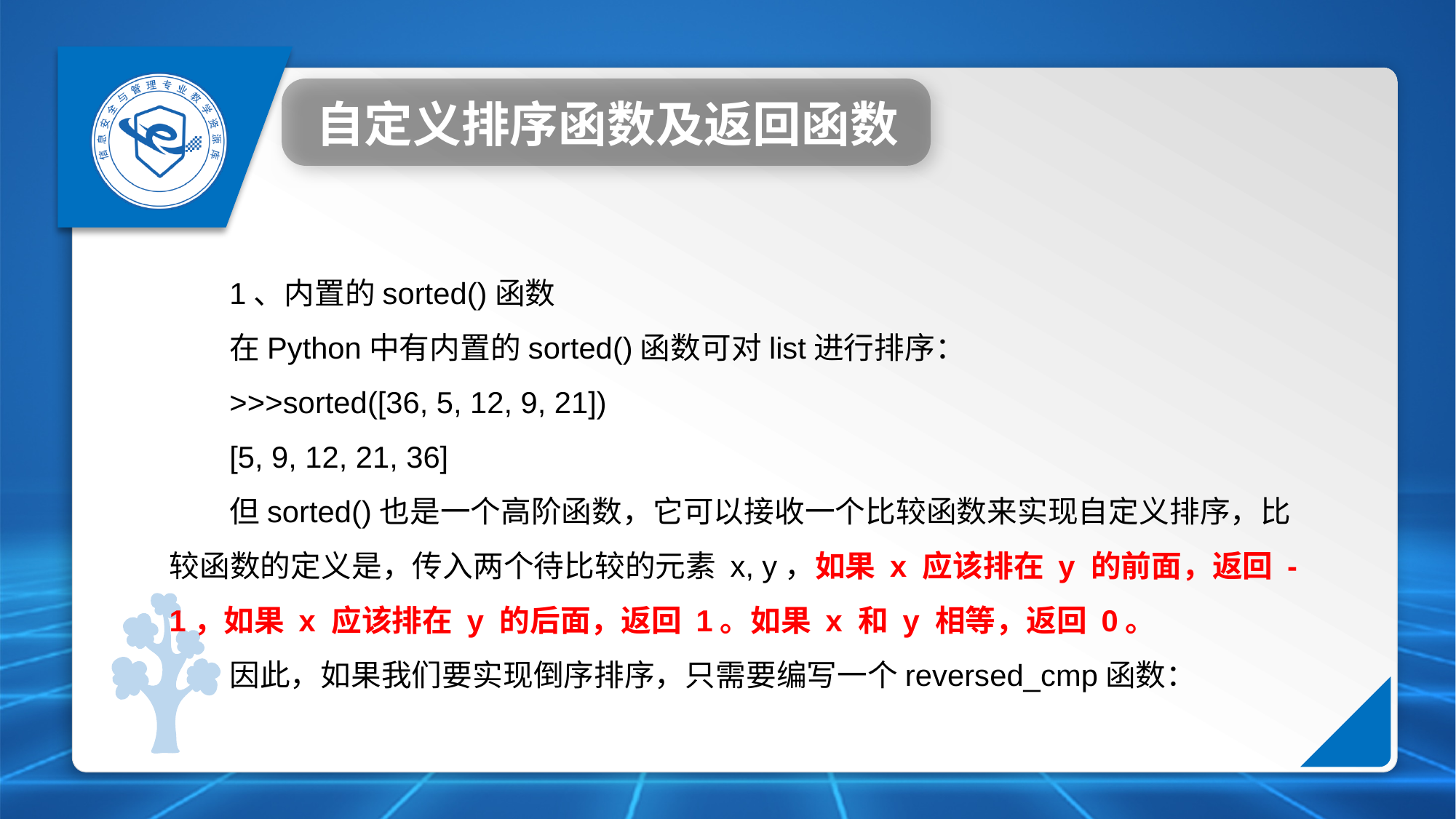

自定义排序函数及返回函数
1、内置的sorted()函数
在Python中有内置的sorted()函数可对list进行排序：
>>>sorted([36, 5, 12, 9, 21])
[5, 9, 12, 21, 36]
但sorted()也是一个高阶函数，它可以接收一个比较函数来实现自定义排序，比较函数的定义是，传入两个待比较的元素 x, y，如果 x 应该排在 y 的前面，返回 -1，如果 x 应该排在 y 的后面，返回 1。如果 x 和 y 相等，返回 0。
因此，如果我们要实现倒序排序，只需要编写一个reversed_cmp函数：